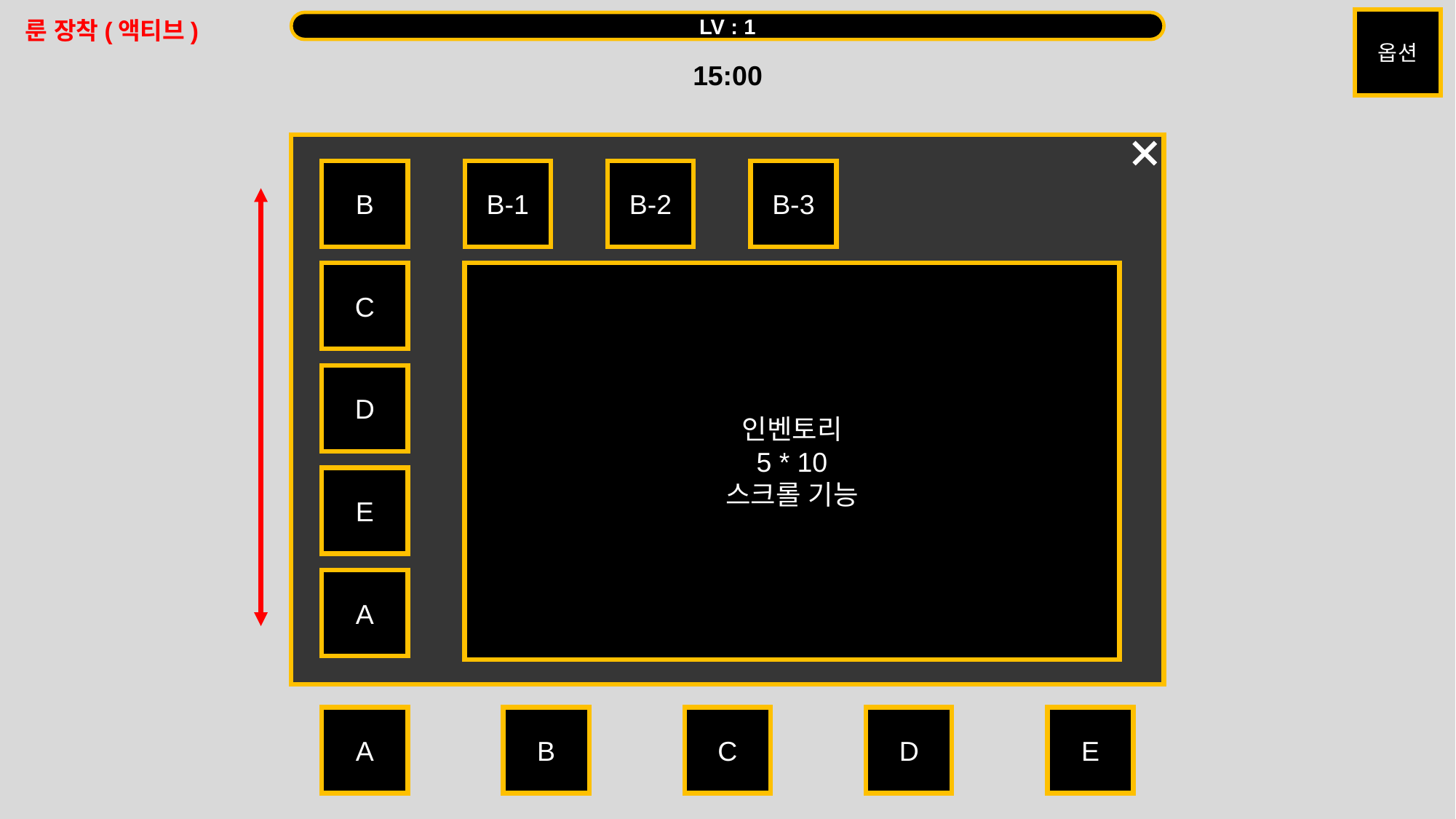

옵션
룬 장착(액티브)
LV : 1
15:00

B
B-1
B-2
B-3
C
인벤토리
5 * 10
스크롤 기능
Tower
D
E
A
A
B
C
D
E